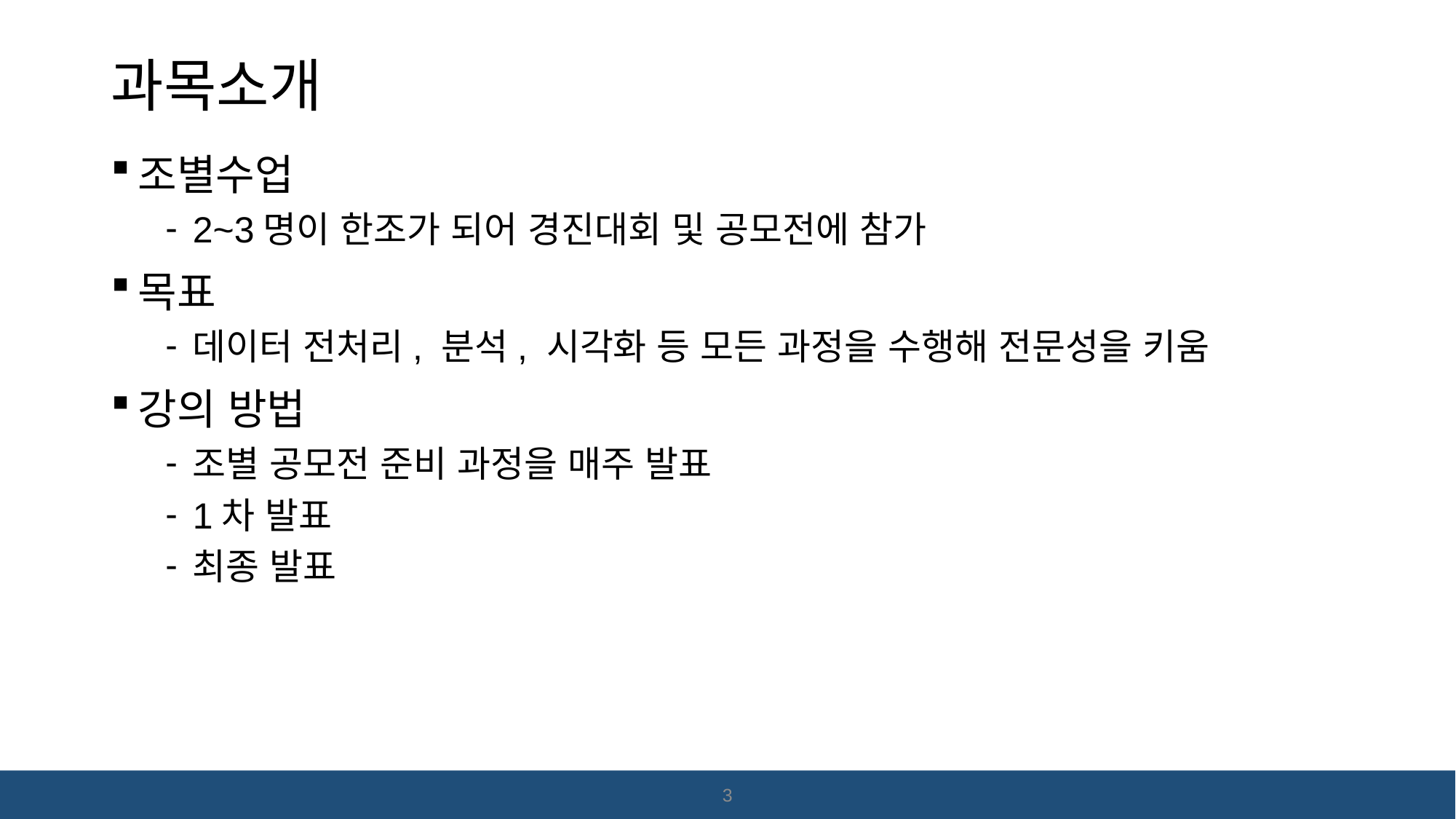

# 과목소개
조별수업
2~3명이 한조가 되어 경진대회 및 공모전에 참가
목표
데이터 전처리, 분석, 시각화 등 모든 과정을 수행해 전문성을 키움
강의 방법
조별 공모전 준비 과정을 매주 발표
1차 발표
최종 발표

3